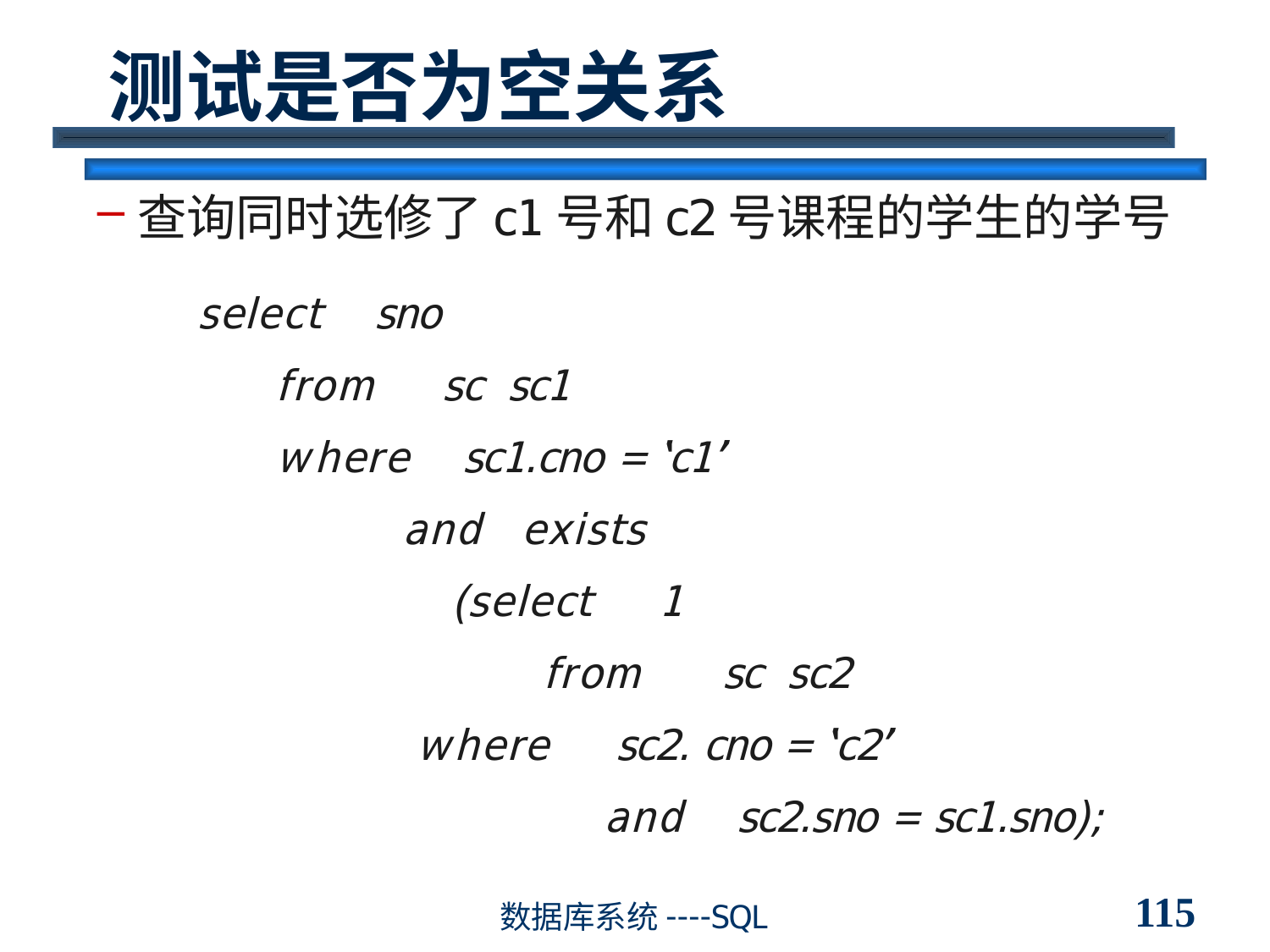

# 测试是否为空关系
查询同时选修了c1号和c2号课程的学生的学号
select    sno
      from     sc  sc1
      where    sc1.cno = ‘c1’
    	      and   exists
		(select     1
		       from      sc  sc2
     	       where     sc2. cno = ‘c2’
			  and    sc2.sno = sc1.sno);
115
数据库系统----SQL